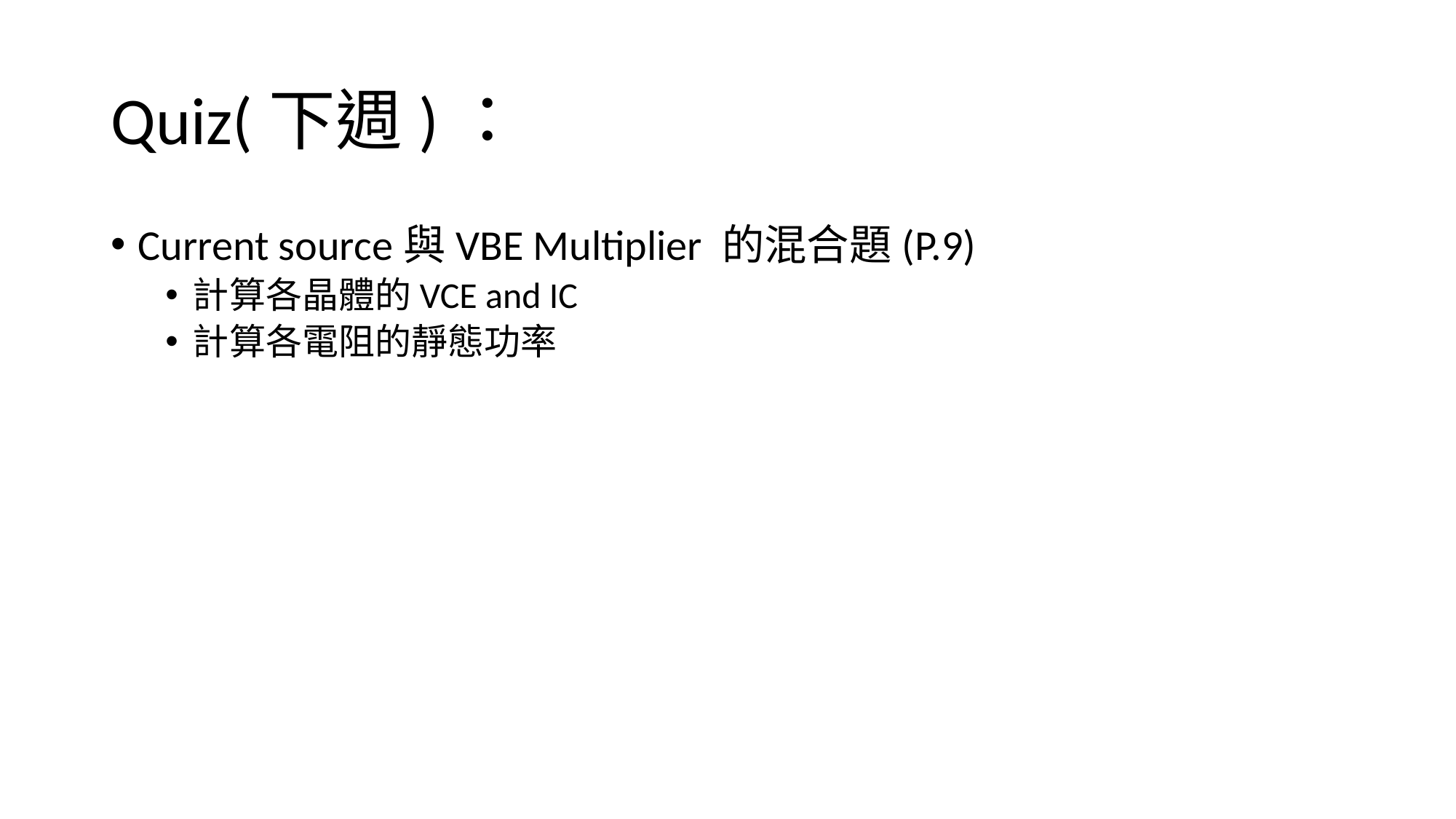

# Quiz(下週)：
Current source與VBE Multiplier 的混合題(P.9)
計算各晶體的VCE and IC
計算各電阻的靜態功率